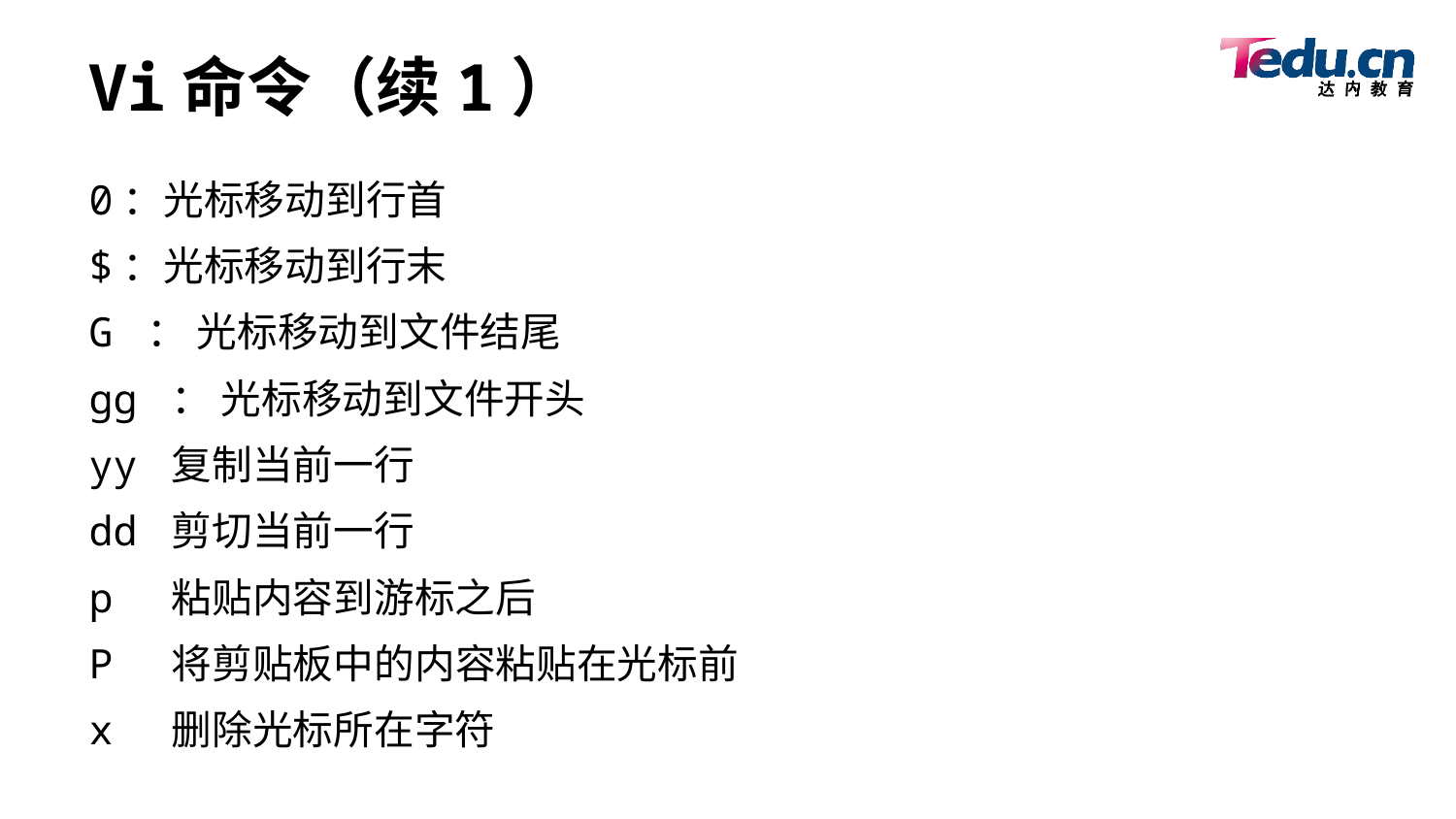

# Vi命令（续1）
0：光标移动到行首
$：光标移动到行末
G ： 光标移动到文件结尾
gg ： 光标移动到文件开头
yy 复制当前一行
dd 剪切当前一行
p  粘贴内容到游标之后
P  将剪贴板中的内容粘贴在光标前
x  删除光标所在字符